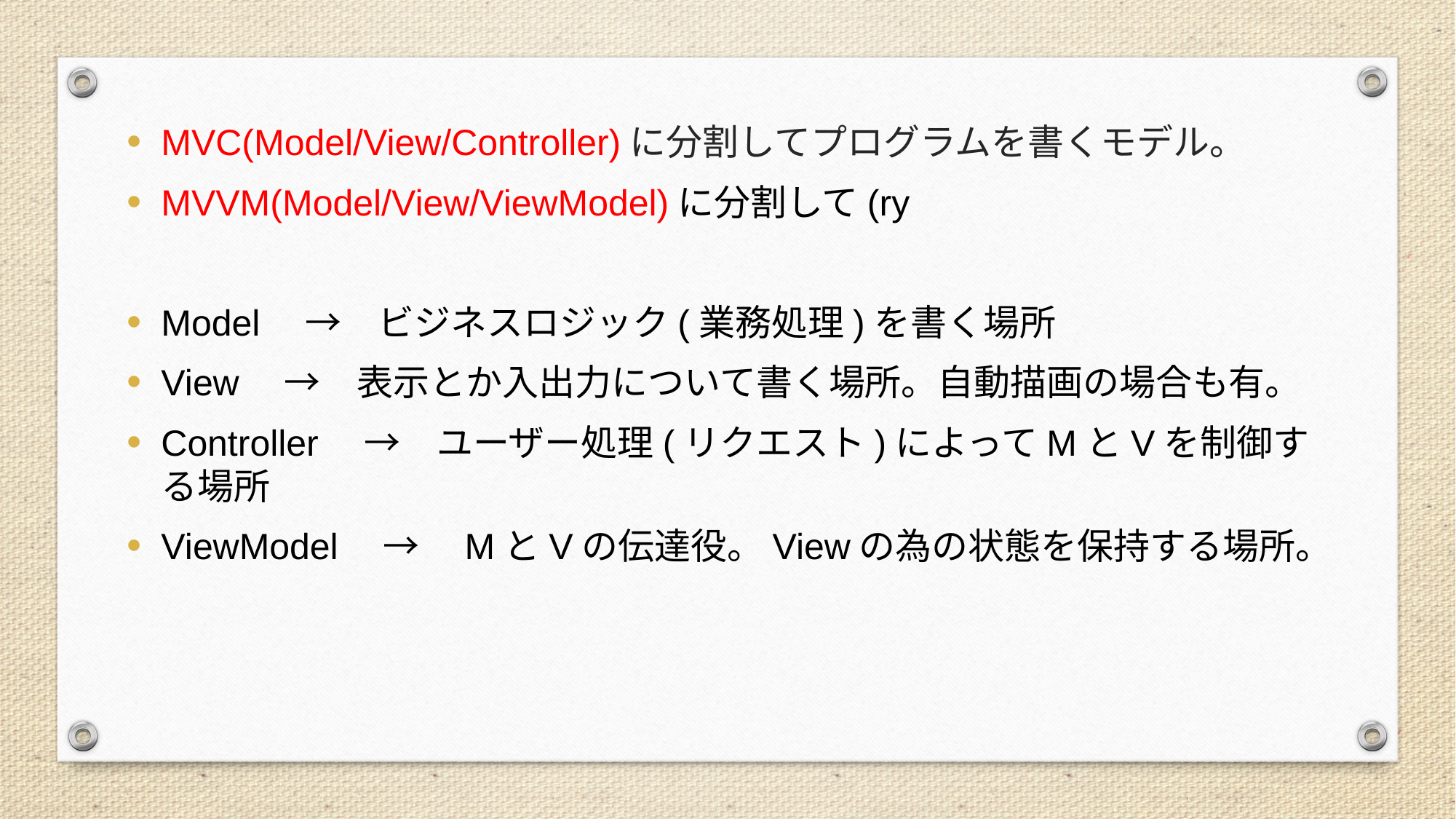

MVC(Model/View/Controller)に分割してプログラムを書くモデル。
MVVM(Model/View/ViewModel)に分割して(ry

Model　→　ビジネスロジック(業務処理)を書く場所
View　→　表示とか入出力について書く場所。自動描画の場合も有。
Controller　→　ユーザー処理(リクエスト)によってMとVを制御する場所
ViewModel　→　MとVの伝達役。Viewの為の状態を保持する場所。